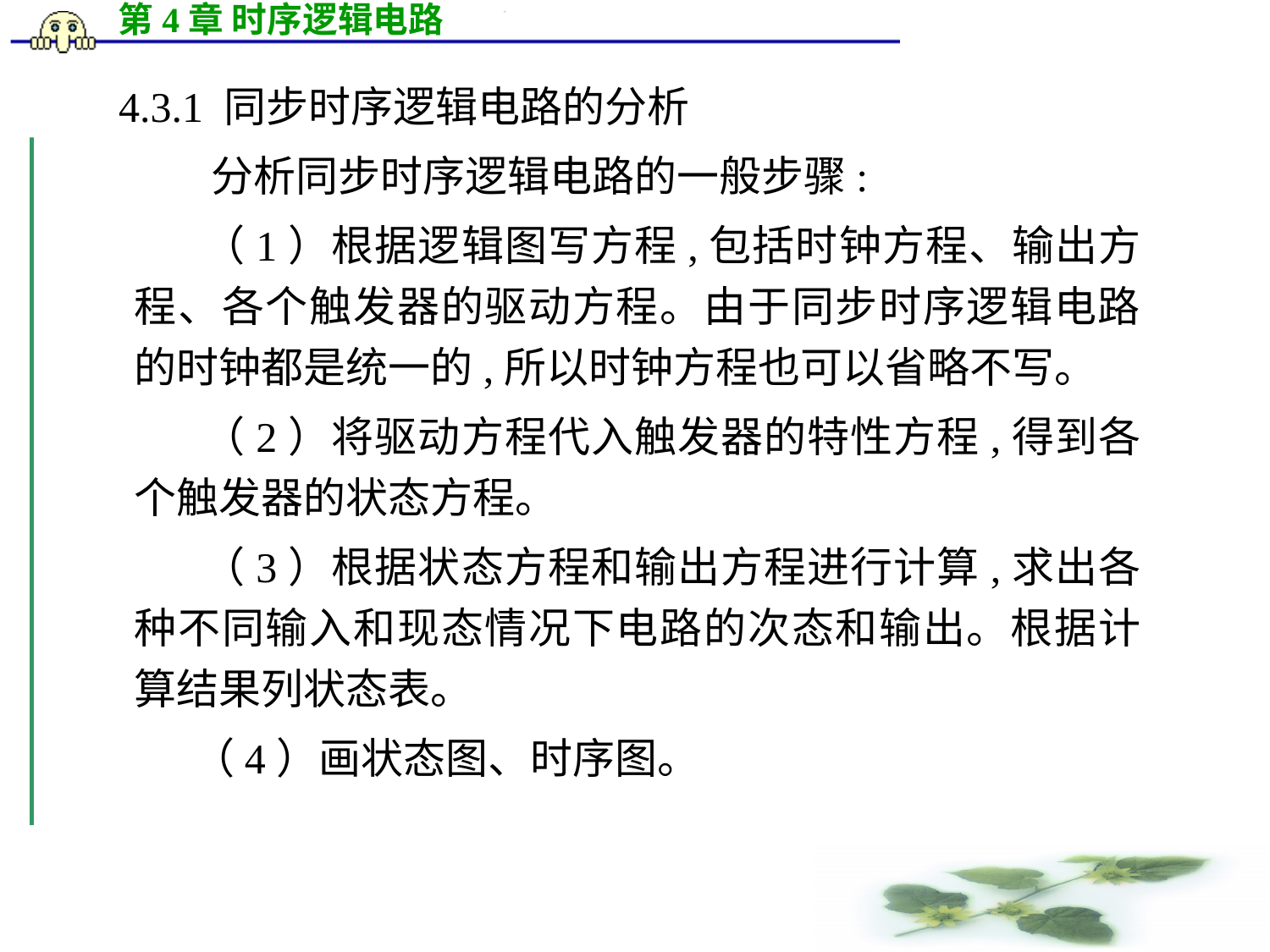

4.3.1 同步时序逻辑电路的分析
            分析同步时序逻辑电路的一般步骤:
          （1）根据逻辑图写方程,包括时钟方程、输出方程、各个触发器的驱动方程。由于同步时序逻辑电路的时钟都是统一的,所以时钟方程也可以省略不写。
          （2）将驱动方程代入触发器的特性方程,得到各个触发器的状态方程。
          （3）根据状态方程和输出方程进行计算,求出各种不同输入和现态情况下电路的次态和输出。根据计算结果列状态表。
          （4）画状态图、时序图。